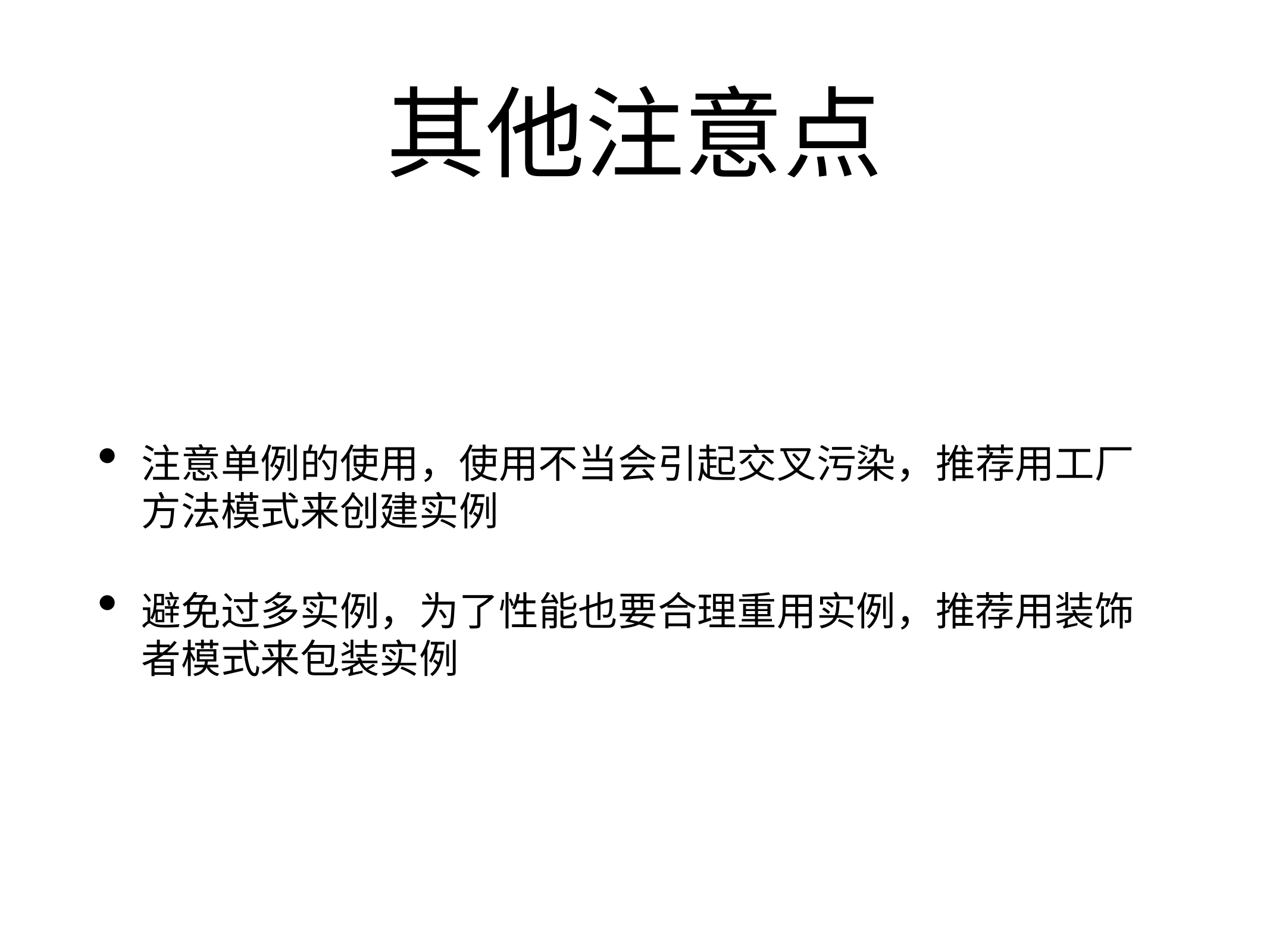

# 其他注意点
注意单例的使用，使用不当会引起交叉污染，推荐用工厂方法模式来创建实例
避免过多实例，为了性能也要合理重用实例，推荐用装饰者模式来包装实例